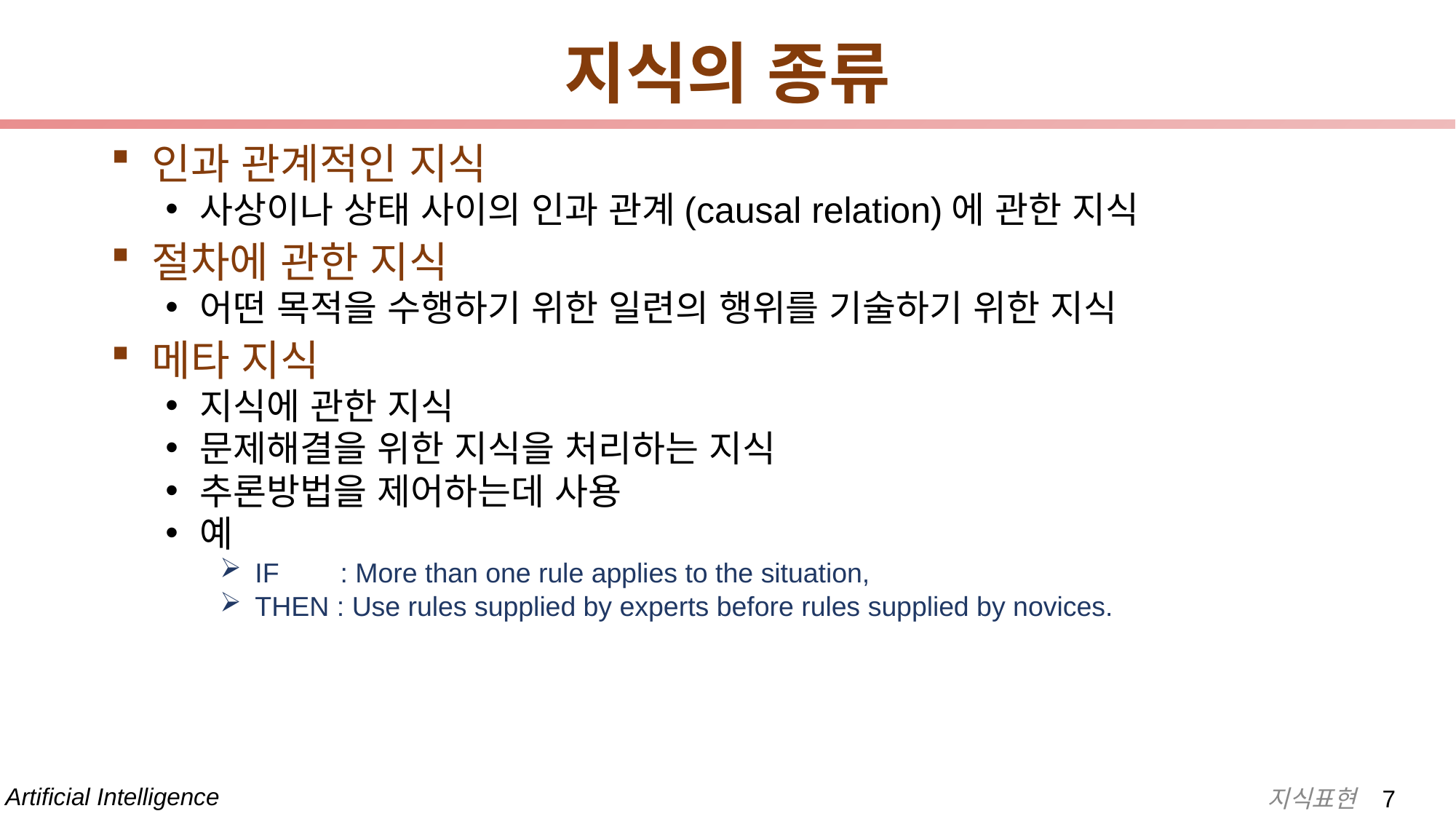

# 지식의 종류
인과 관계적인 지식
사상이나 상태 사이의 인과 관계(causal relation)에 관한 지식
절차에 관한 지식
어떤 목적을 수행하기 위한 일련의 행위를 기술하기 위한 지식
메타 지식
지식에 관한 지식
문제해결을 위한 지식을 처리하는 지식
추론방법을 제어하는데 사용
예
 IF        : More than one rule applies to the situation,
 THEN : Use rules supplied by experts before rules supplied by novices.